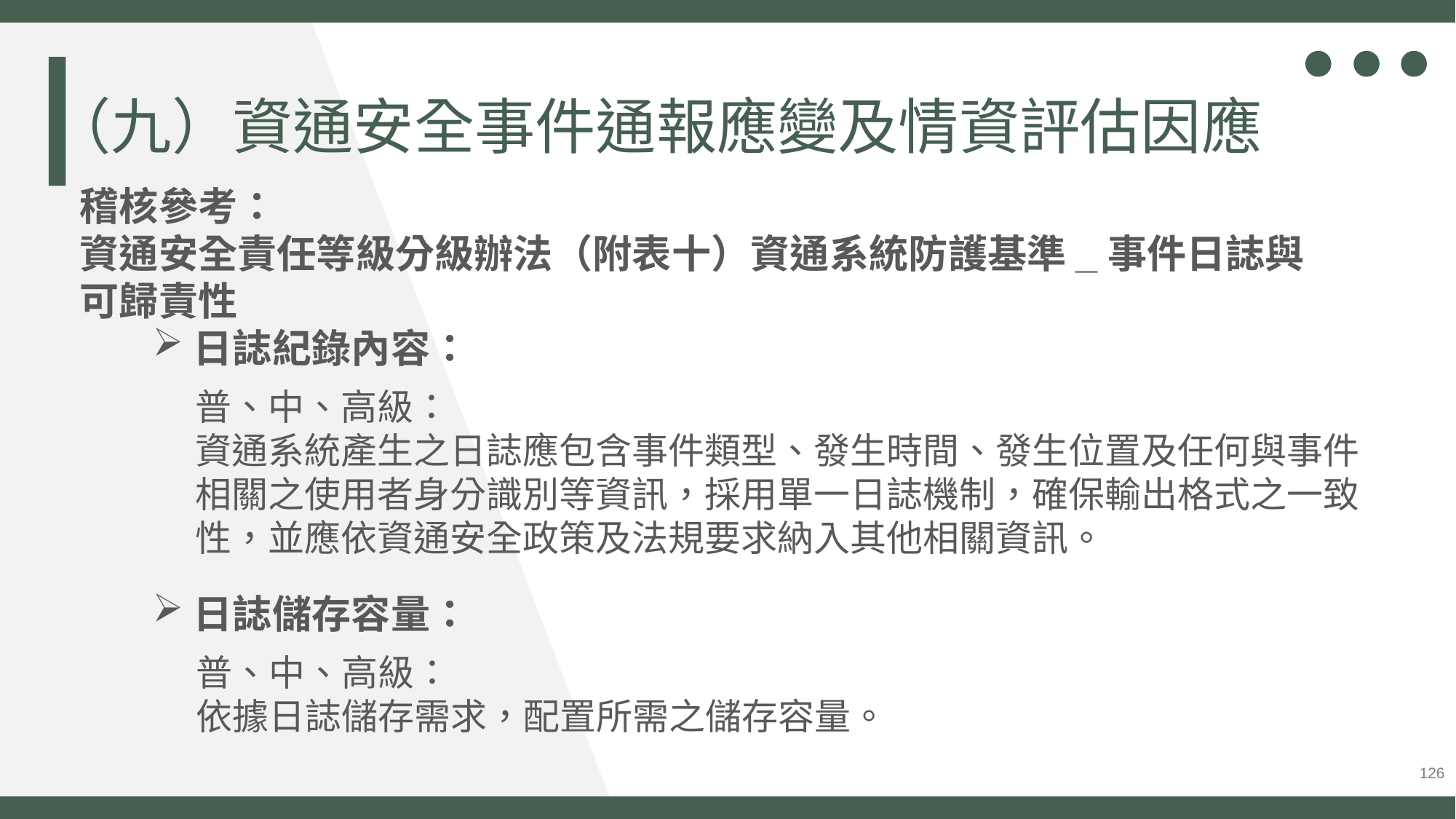

（九）資通安全事件通報應變及情資評估因應
稽核參考：
資通安全責任等級分級辦法（附表十）資通系統防護基準_事件日誌與
可歸責性
日誌紀錄內容：

日誌儲存容量：

普、中、高級：
資通系統產生之日誌應包含事件類型、發生時間、發生位置及任何與事件相關之使用者身分識別等資訊，採用單一日誌機制，確保輸出格式之一致性，並應依資通安全政策及法規要求納入其他相關資訊。
普、中、高級：
依據日誌儲存需求，配置所需之儲存容量。
126